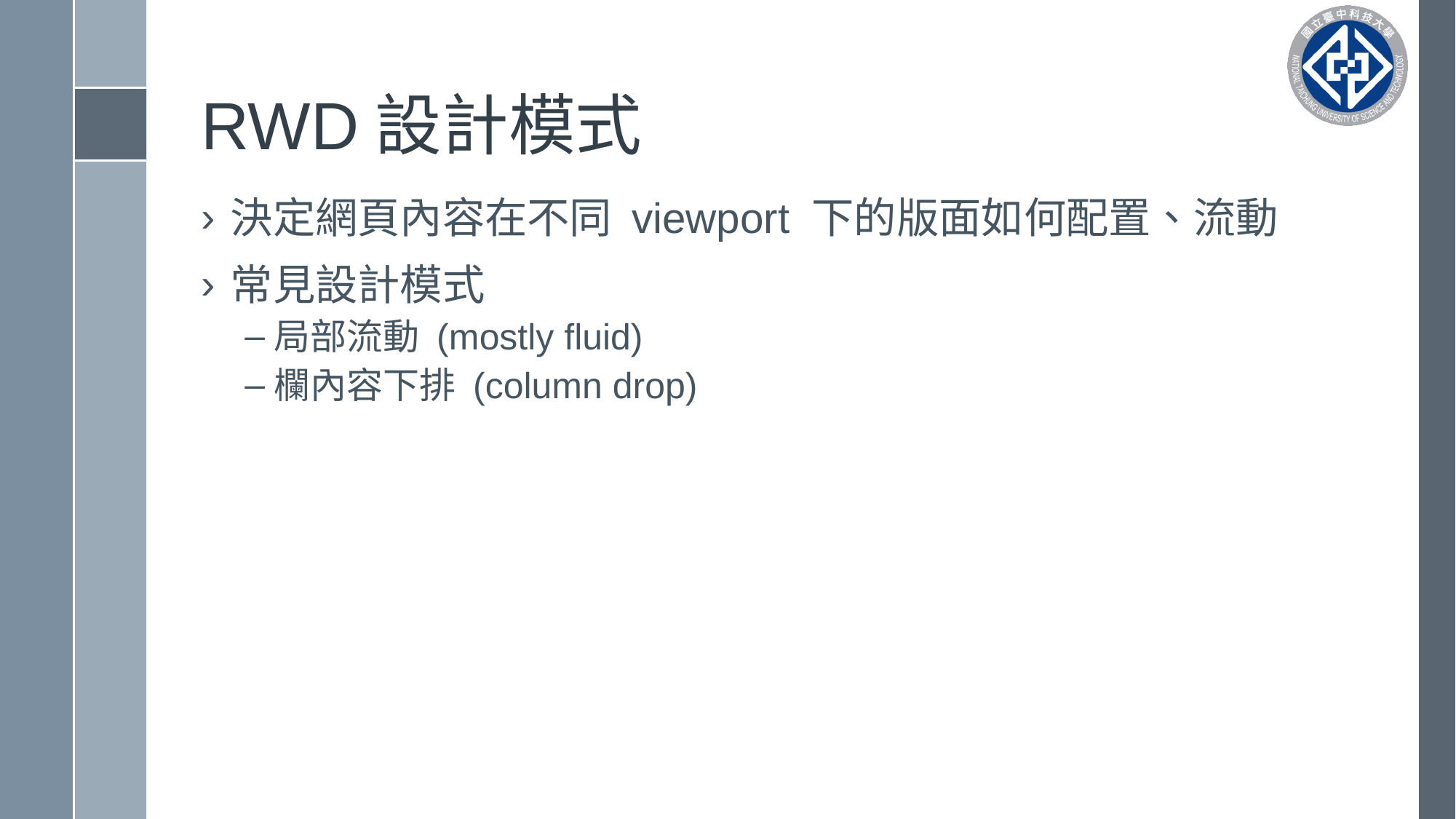

# RWD設計模式
決定網頁內容在不同 viewport 下的版面如何配置、流動
常見設計模式
局部流動 (mostly fluid)
欄內容下排 (column drop)